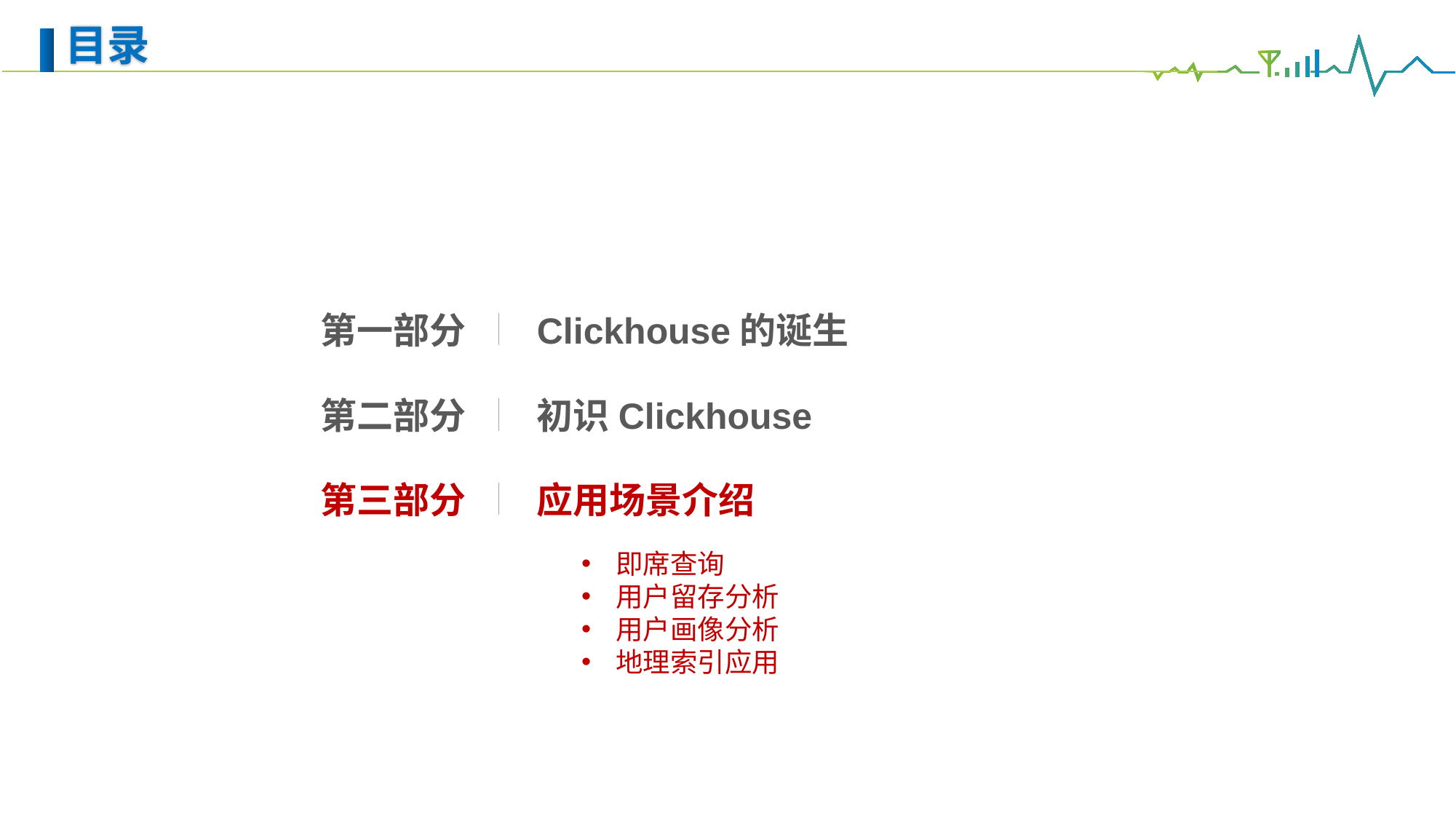

目录
第一部分
Clickhouse的诞生
第二部分
初识Clickhouse
第三部分
应用场景介绍
即席查询
用户留存分析
用户画像分析
地理索引应用